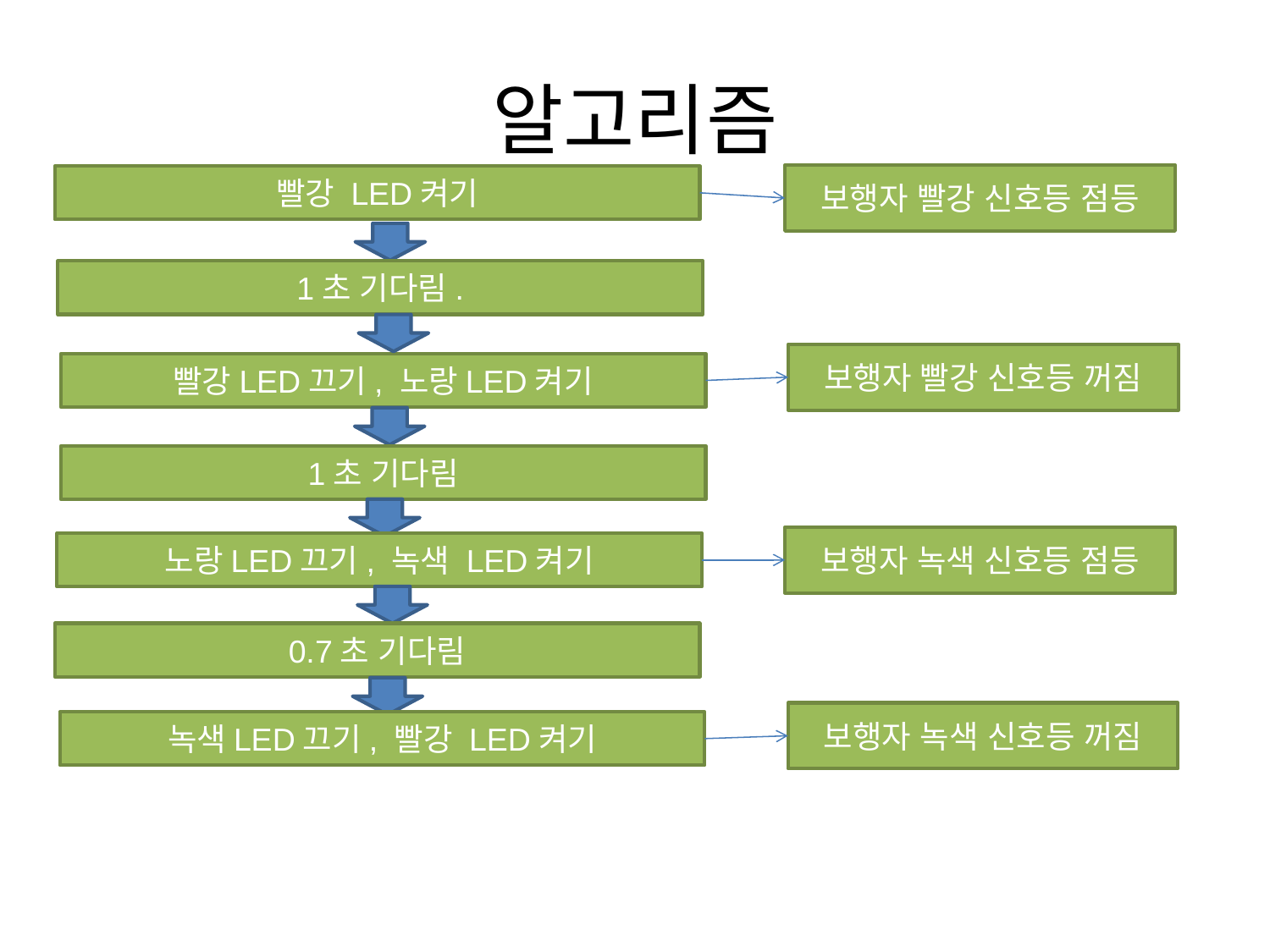

# 알고리즘
보행자 빨강 신호등 점등
빨강 LED켜기

1초 기다림.

보행자 빨강 신호등 꺼짐
빨강LED끄기, 노랑LED켜기

1초 기다림

보행자 녹색 신호등 점등
노랑LED끄기, 녹색 LED켜기

0.7초 기다림

보행자 녹색 신호등 꺼짐
녹색LED끄기, 빨강 LED켜기